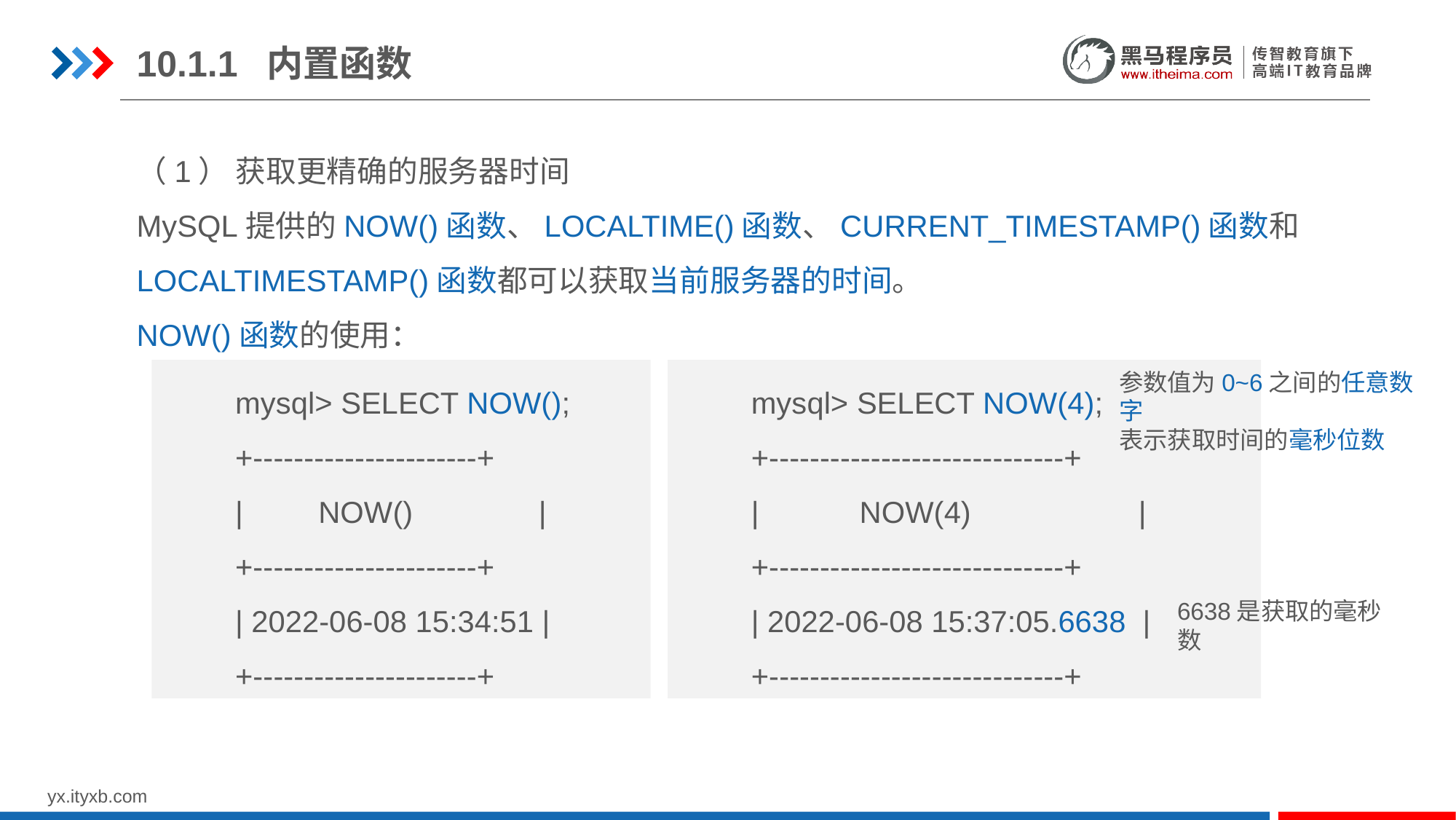

10.1.1  内置函数
（1） 获取更精确的服务器时间
MySQL提供的NOW()函数、LOCALTIME()函数、CURRENT_TIMESTAMP()函数和LOCALTIMESTAMP()函数都可以获取当前服务器的时间。
NOW()函数的使用：
mysql> SELECT NOW();
+----------------------+
|         NOW()               |
+----------------------+
| 2022-06-08 15:34:51 |
+----------------------+
mysql> SELECT NOW(4);
+-----------------------------+
|            NOW(4)                    |
+-----------------------------+
| 2022-06-08 15:37:05.6638  |
+-----------------------------+
参数值为0~6之间的任意数字
表示获取时间的毫秒位数
6638是获取的毫秒数